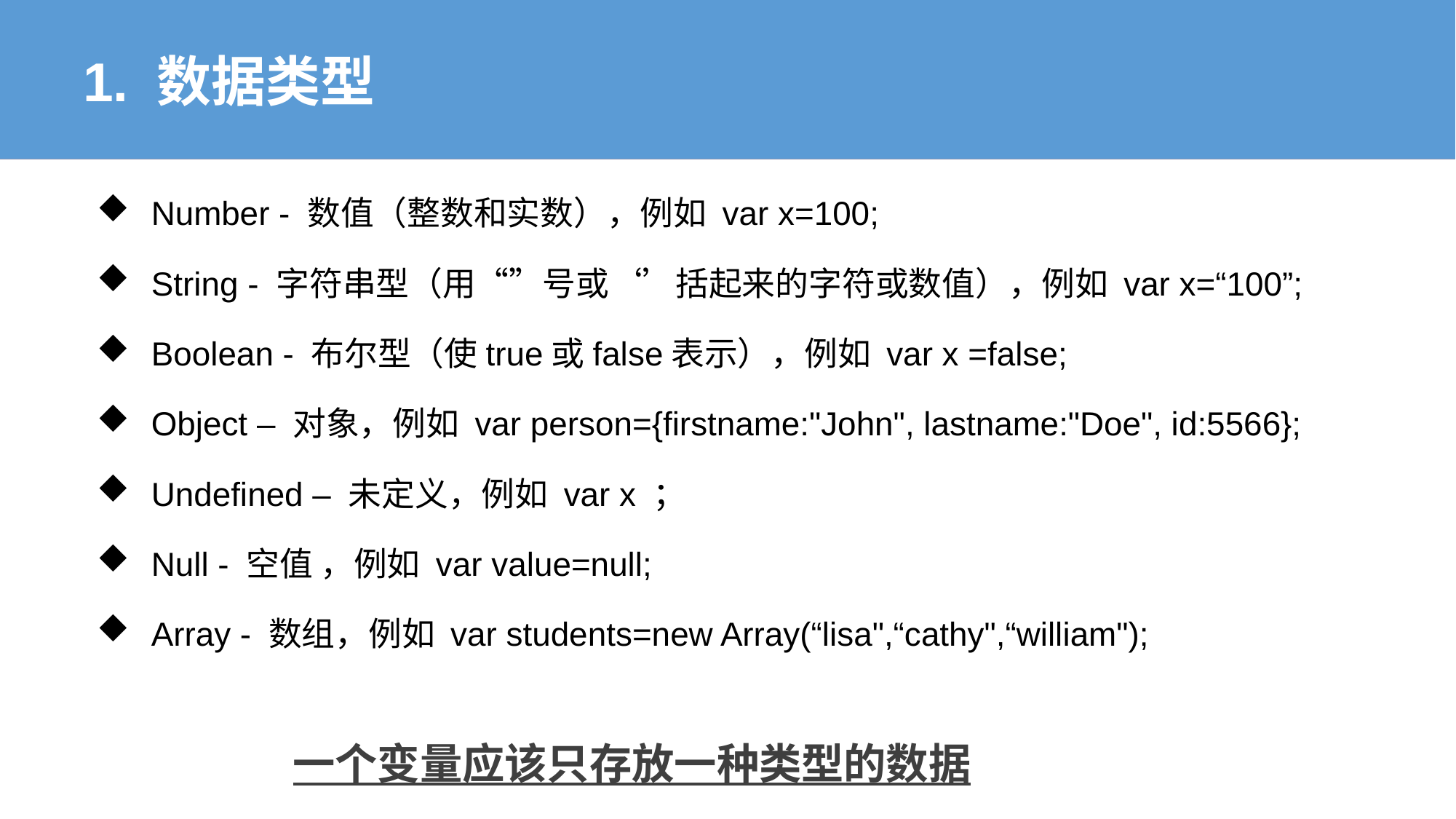

1. 数据类型

Number - 数值（整数和实数），例如 var x=100;
String - 字符串型（用“”号或‘’括起来的字符或数值），例如 var x=“100”;
Boolean - 布尔型（使true或false表示），例如 var x =false;
Object – 对象，例如 var person={firstname:"John", lastname:"Doe", id:5566};
Undefined – 未定义，例如 var x ；
Null - 空值 ，例如 var value=null;
Array - 数组，例如 var students=new Array(“lisa",“cathy",“william");
一个变量应该只存放一种类型的数据